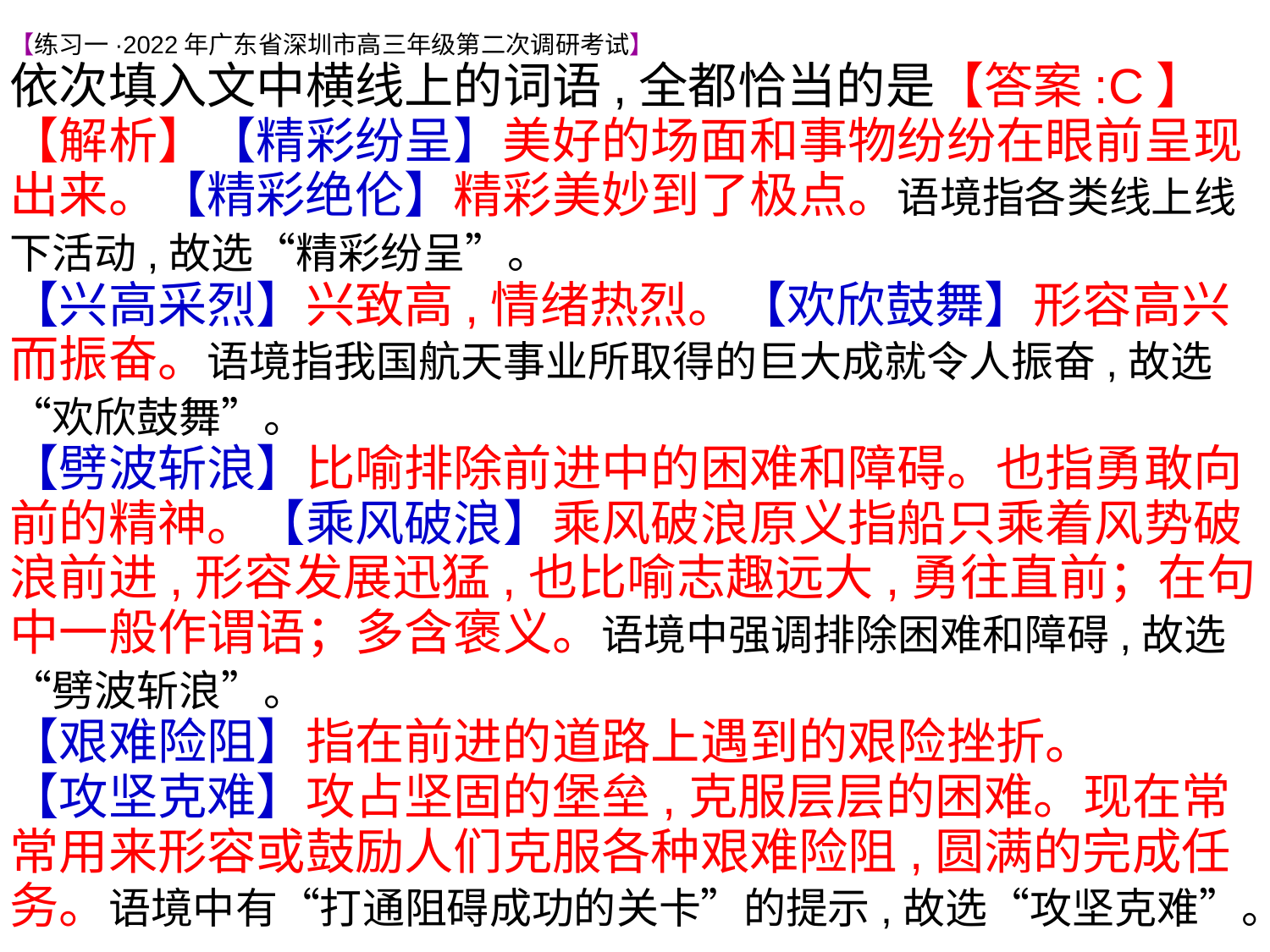

【练习一·2022年广东省深圳市高三年级第二次调研考试】
依次填入文中横线上的词语,全都恰当的是【答案:C】【解析】【精彩纷呈】美好的场面和事物纷纷在眼前呈现出来。【精彩绝伦】精彩美妙到了极点。语境指各类线上线下活动,故选“精彩纷呈”。
【兴高采烈】兴致高,情绪热烈。【欢欣鼓舞】形容高兴而振奋。语境指我国航天事业所取得的巨大成就令人振奋,故选“欢欣鼓舞”。
【劈波斩浪】比喻排除前进中的困难和障碍。也指勇敢向前的精神。【乘风破浪】乘风破浪原义指船只乘着风势破浪前进,形容发展迅猛,也比喻志趣远大,勇往直前；在句中一般作谓语；多含褒义。语境中强调排除困难和障碍,故选“劈波斩浪”。
【艰难险阻】指在前进的道路上遇到的艰险挫折。
【攻坚克难】攻占坚固的堡垒,克服层层的困难。现在常常用来形容或鼓励人们克服各种艰难险阻,圆满的完成任务。语境中有“打通阻碍成功的关卡”的提示,故选“攻坚克难”。